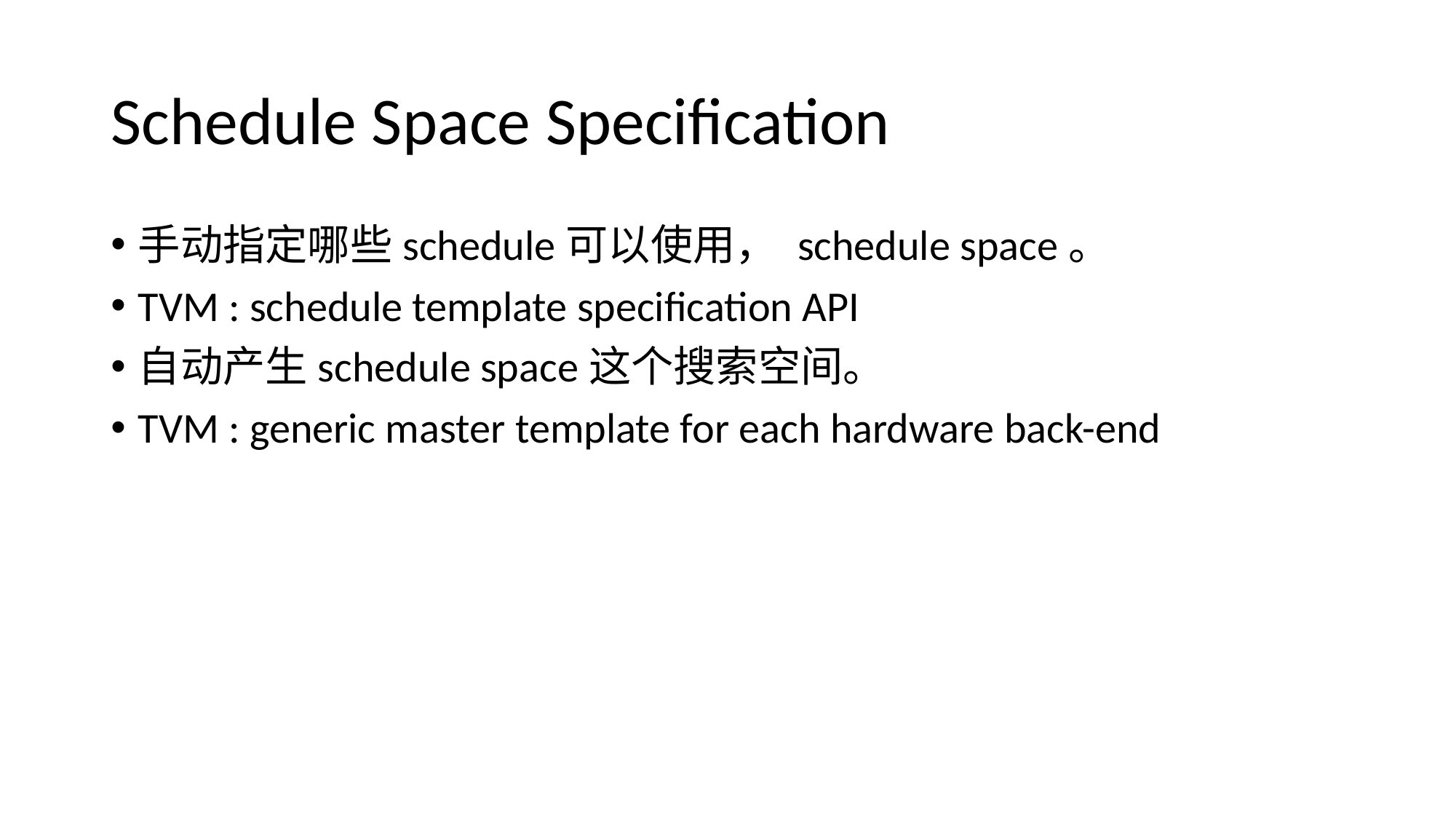

# Schedule Space Specification
手动指定哪些schedule可以使用， schedule space。
TVM : schedule template specification API
自动产生schedule space这个搜索空间。
TVM : generic master template for each hardware back-end